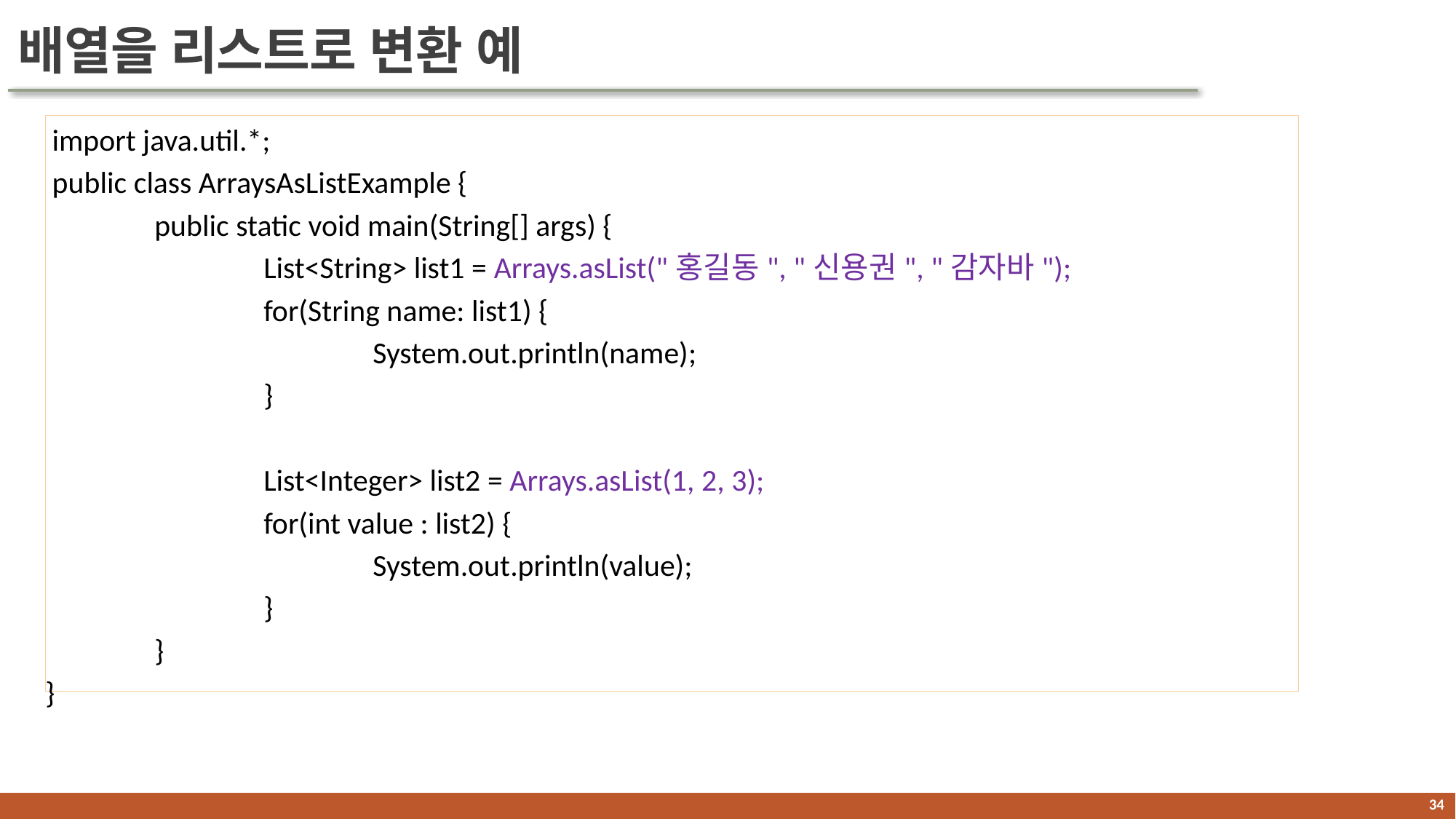

# 배열을 리스트로 변환 예
 import java.util.*;
 public class ArraysAsListExample {
	public static void main(String[] args) {
		List<String> list1 = Arrays.asList("홍길동", "신용권", "감자바");
		for(String name: list1) {
			System.out.println(name);
		}

		List<Integer> list2 = Arrays.asList(1, 2, 3);
		for(int value : list2) {
			System.out.println(value);
		}
	}
}

34